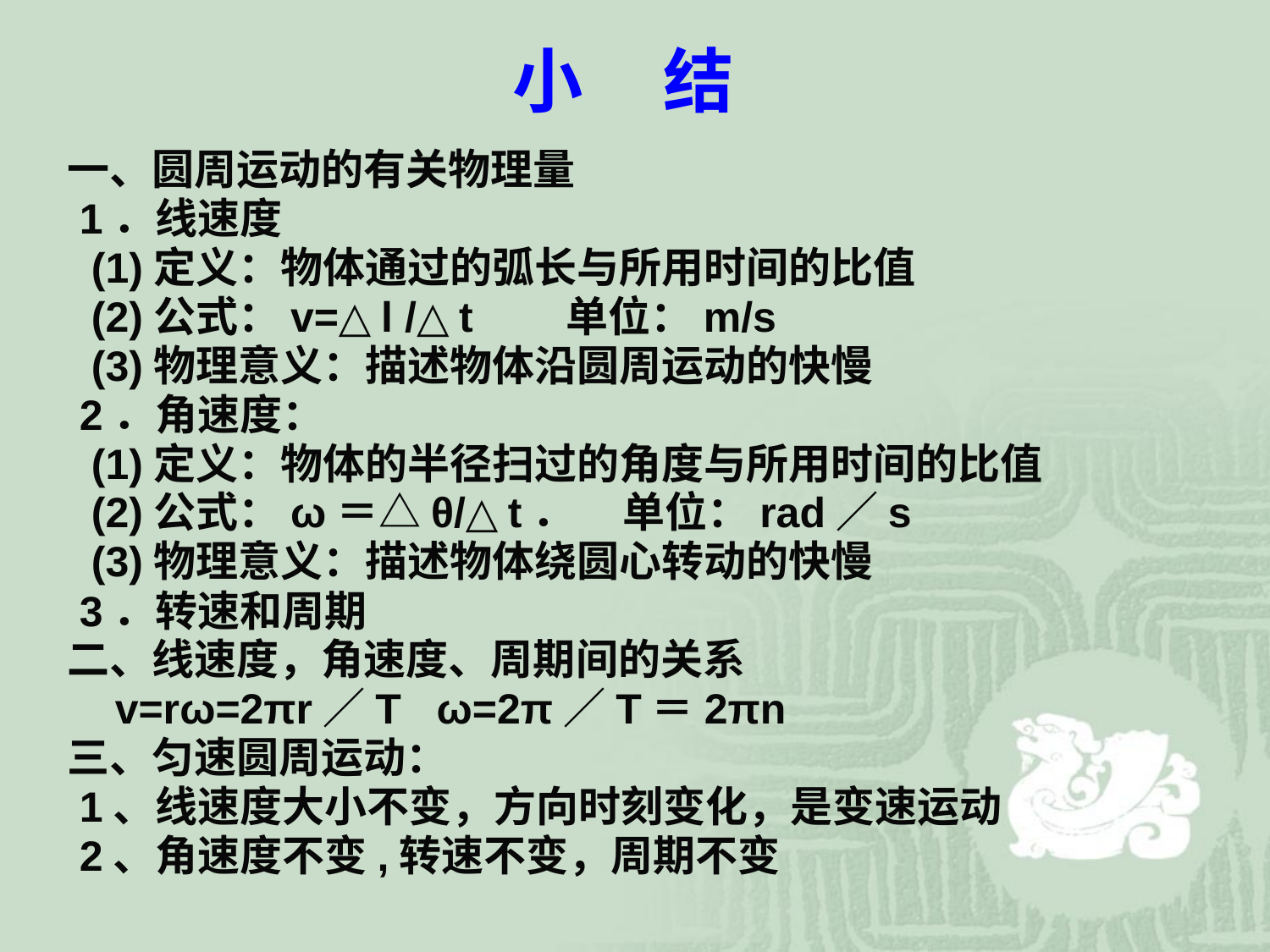

# 小     结
一、圆周运动的有关物理量
 1．线速度
  (1)定义：物体通过的弧长与所用时间的比值
  (2)公式：v=△l /△t       单位：m/s
  (3)物理意义：描述物体沿圆周运动的快慢
 2．角速度：
  (1)定义：物体的半径扫过的角度与所用时间的比值
  (2)公式：ω＝△θ/△t．     单位：rad／s
  (3)物理意义：描述物体绕圆心转动的快慢
 3．转速和周期
二、线速度，角速度、周期间的关系
    v=rω=2πr／T   ω=2π／T＝2πn
三、匀速圆周运动：
 1、线速度大小不变，方向时刻变化，是变速运动
 2、角速度不变,转速不变，周期不变